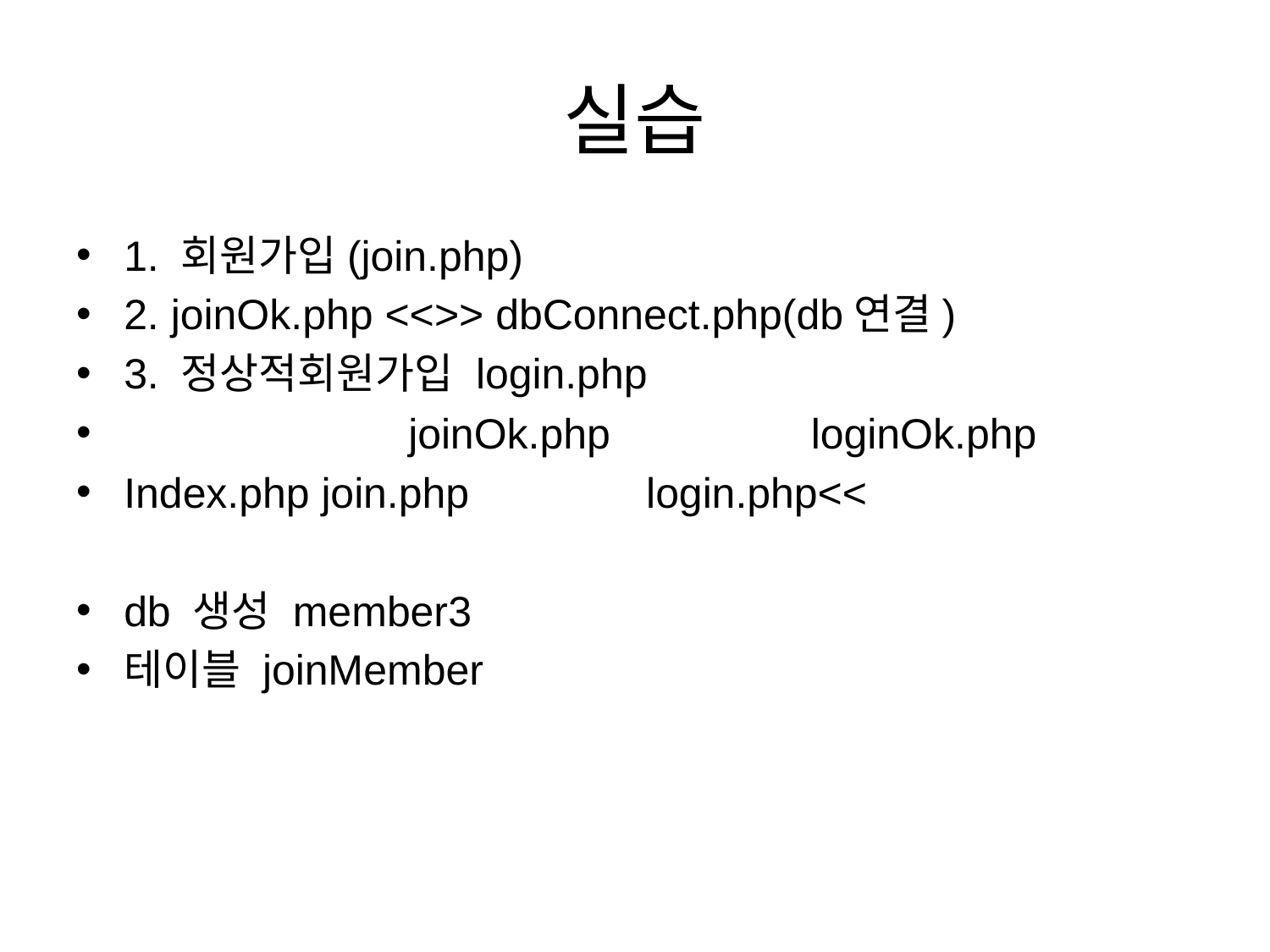

# 실습
1. 회원가입(join.php)
2. joinOk.php <<>> dbConnect.php(db연결)
3. 정상적회원가입 login.php
                        joinOk.php                 loginOk.php
Index.php join.php               login.php<<

db 생성 member3
테이블 joinMember